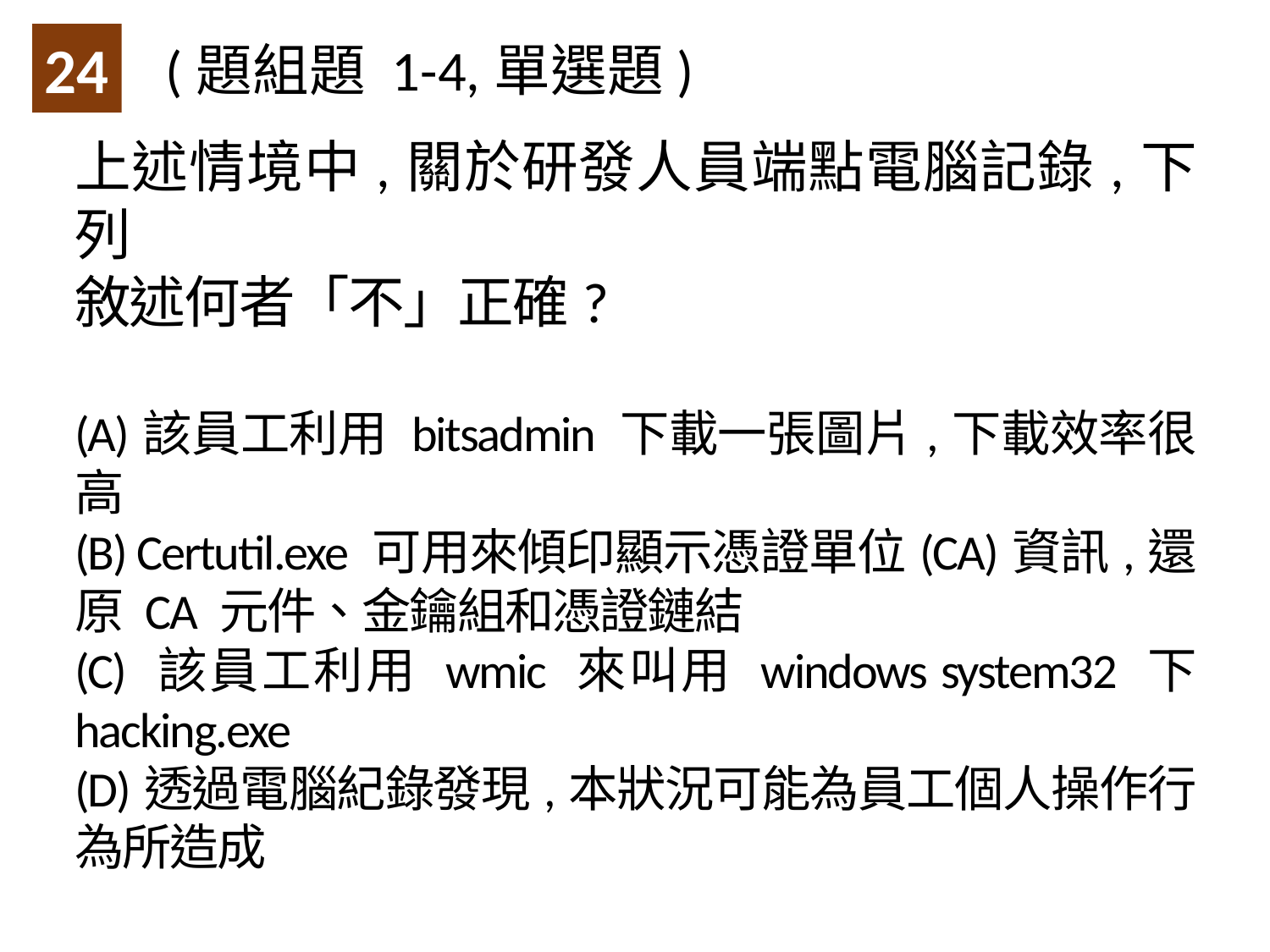

24
(題組題 1-4,單選題)
上述情境中,關於研發人員端點電腦記錄,下列
敘述何者「不」正確?

(A)該員工利用 bitsadmin 下載一張圖片,下載效率很高
(B) Certutil.exe 可用來傾印顯示憑證單位(CA)資訊,還原 CA 元件、金鑰組和憑證鏈結
(C) 該員工利用 wmic 來叫用 windows system32 下 hacking.exe
(D)透過電腦紀錄發現,本狀況可能為員工個人操作行為所造成